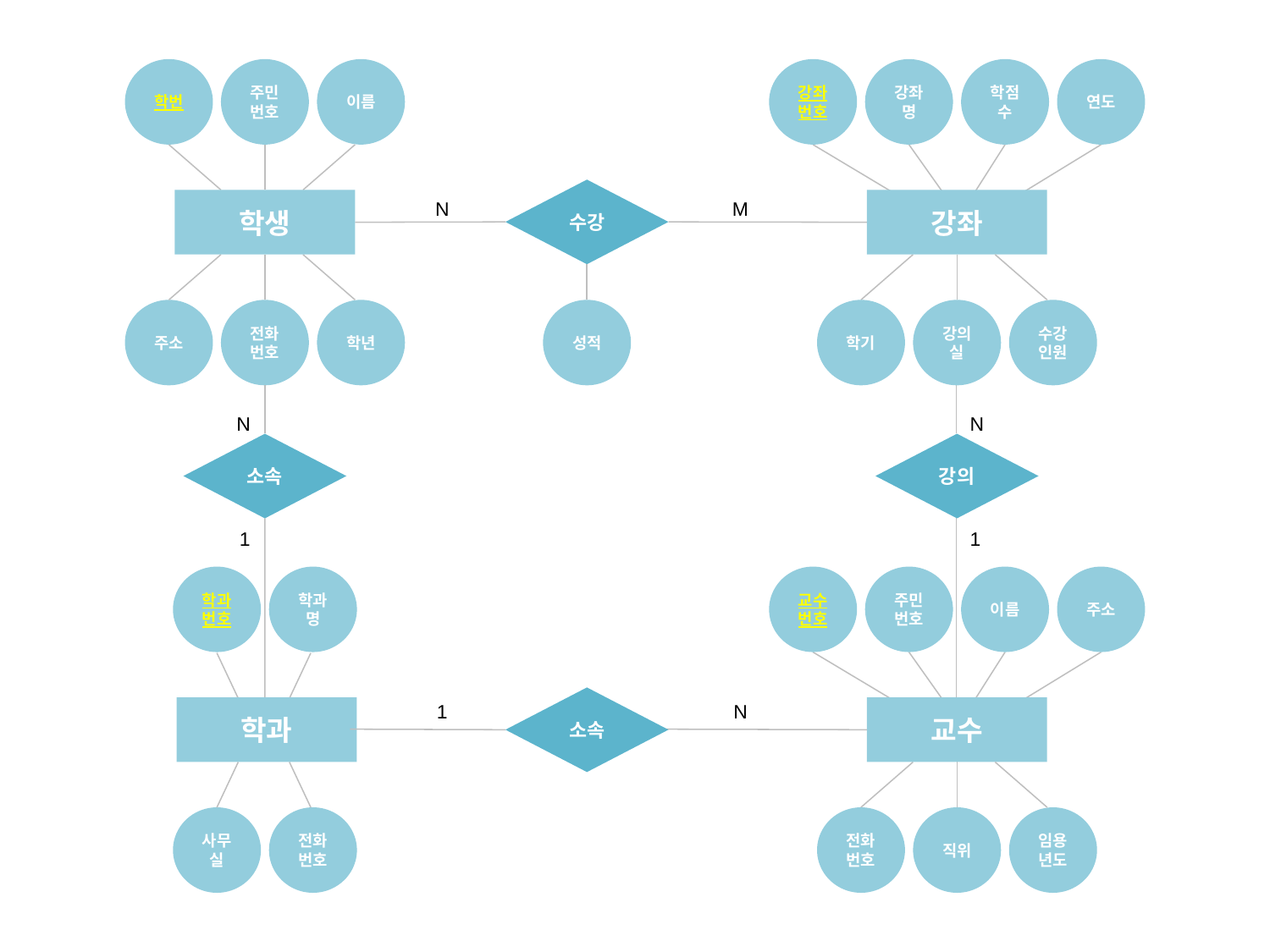

이름
학번
주민번호
학생
주소
전화번호
학년
강좌번호
강좌명
학점수
연도
강좌
학기
강의실
수강인원
수강
성적
N
M
N
N
소속
강의
1
1
학과번호
학과명
학과
사무실
전화번호
교수번호
주민번호
이름
주소
교수
전화번호
직위
임용년도
소속
1
N